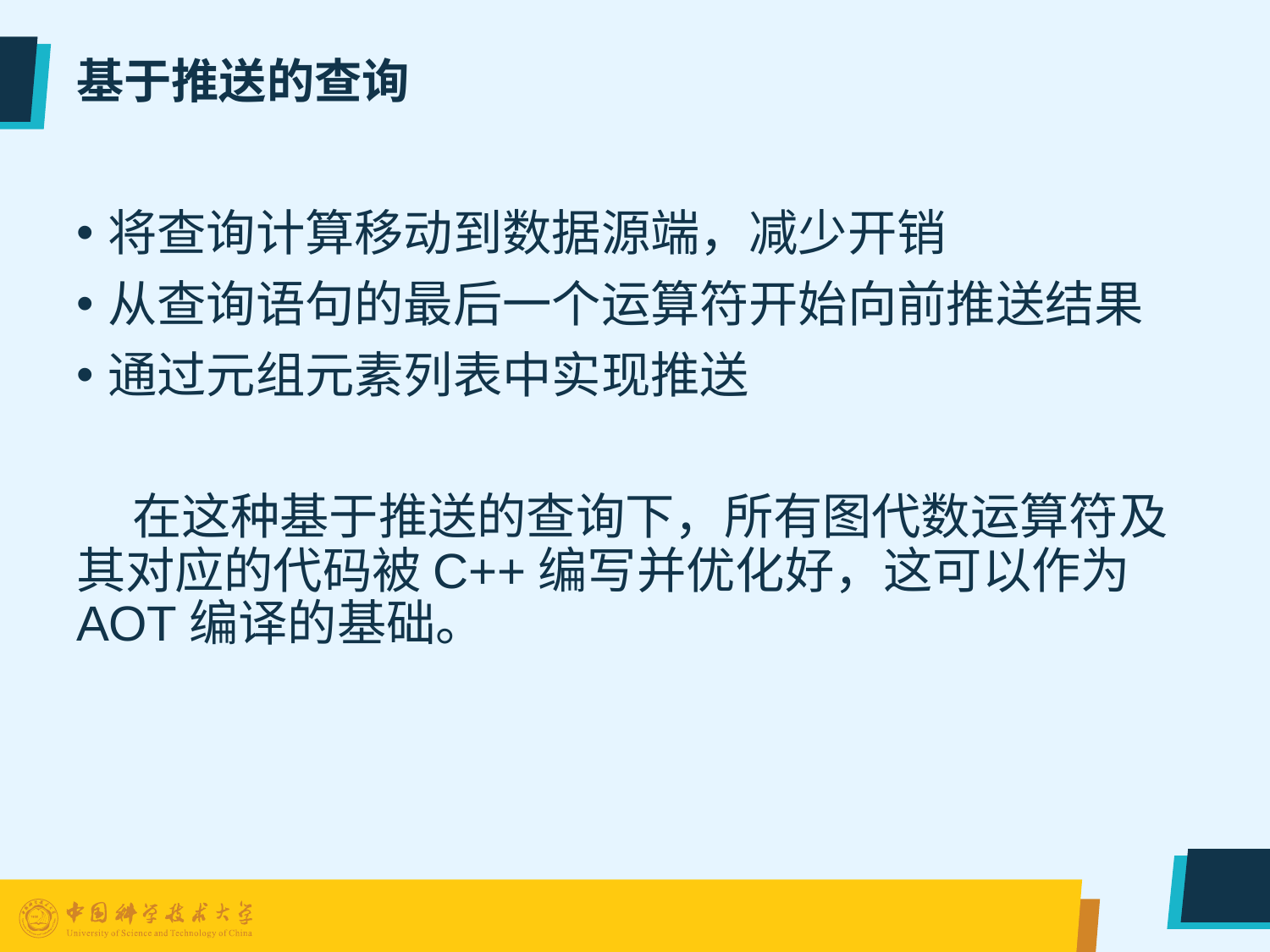

# 基于推送的查询
将查询计算移动到数据源端，减少开销
从查询语句的最后一个运算符开始向前推送结果
通过元组元素列表中实现推送

    在这种基于推送的查询下，所有图代数运算符及其对应的代码被C++编写并优化好，这可以作为AOT编译的基础。